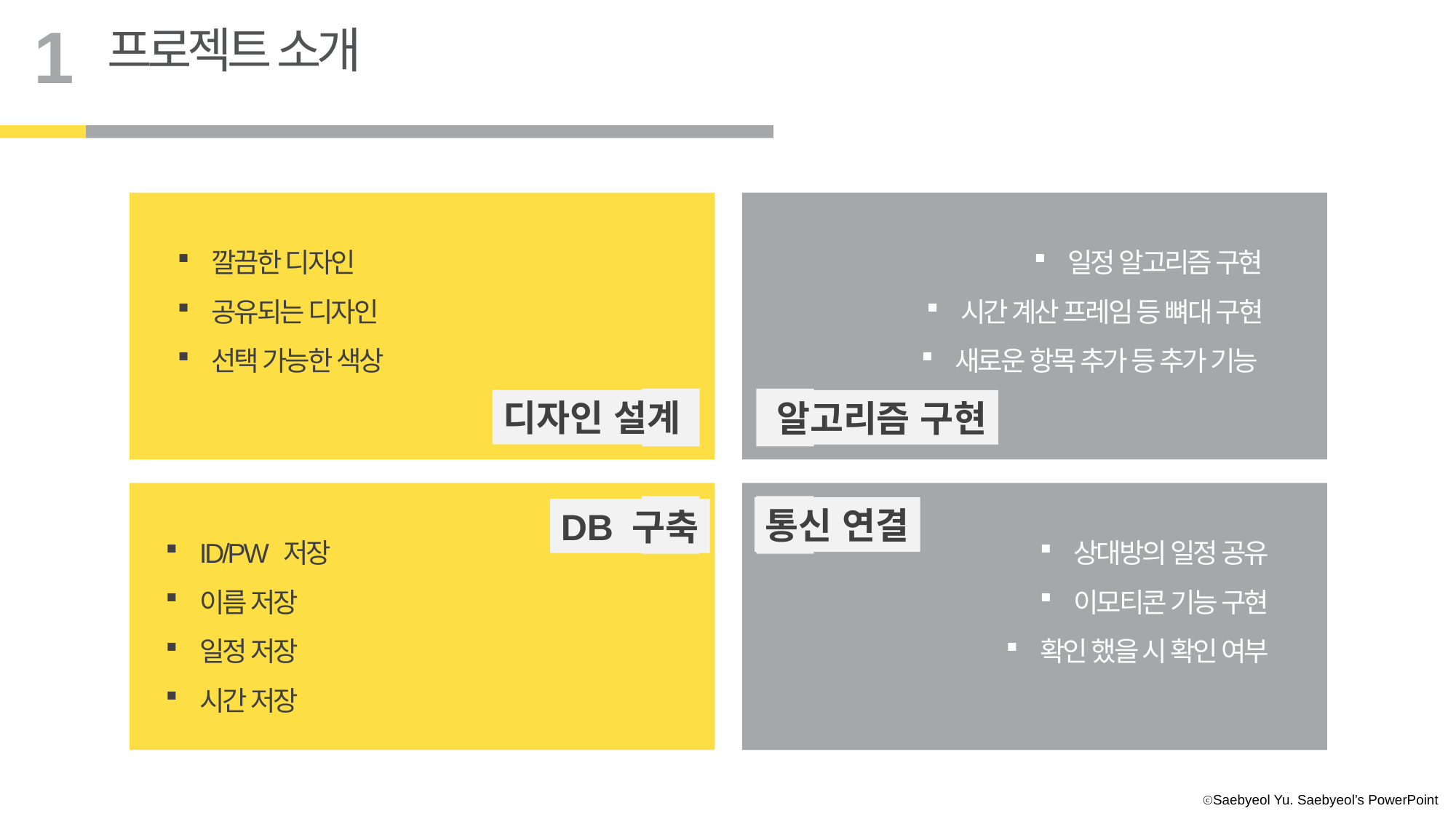

1
프로젝트 소개

깔끔한 디자인
공유되는 디자인
선택 가능한 색상
일정 알고리즘 구현
시간 계산 프레임 등 뼈대 구현
새로운 항목 추가 등 추가 기능

디자인 설계
알고리즘 구현

통신 연결
DB 구축
ID/PW 저장
이름 저장
일정 저장
시간 저장
상대방의 일정 공유
이모티콘 기능 구현
확인 했을 시 확인 여부